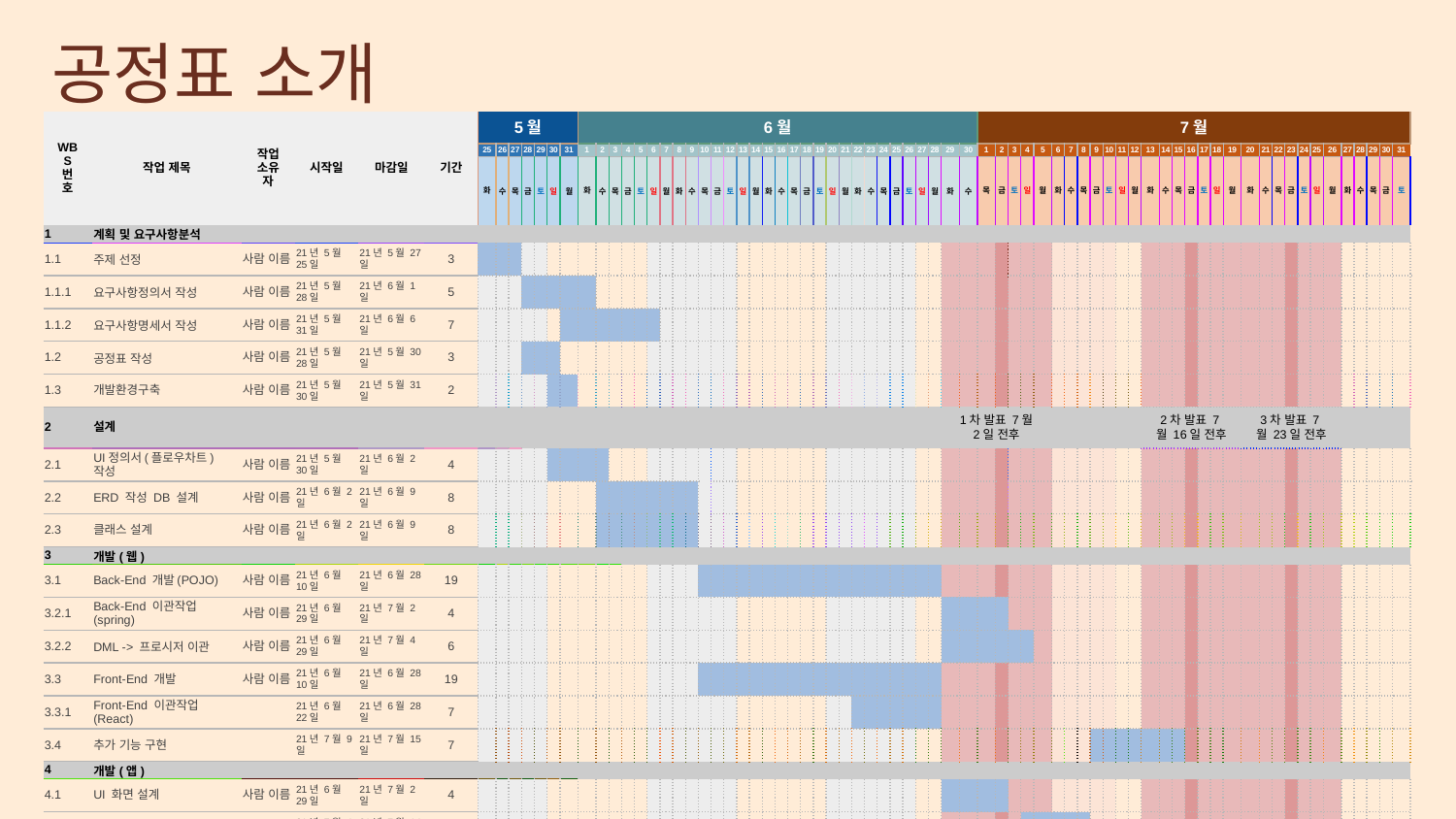

# 공정표 소개
| WBS 번호 | 작업 제목 | 작업 소유자 | 시작일 | 마감일 | 기간 | 5월 |  |  |  |  |  |  | 6월 |  |  |  |  |  |  |  |  |  |  |  |  |  |  |  |  |  |  |  |  |  |  |  |  |  |  |  |  |  | 7월 |  |  |  |  |  |  |  |  |  |  |  |  |  |  |  |  |  |  |  |  |  |  |  |  |  |  |  |  |  |  |
| --- | --- | --- | --- | --- | --- | --- | --- | --- | --- | --- | --- | --- | --- | --- | --- | --- | --- | --- | --- | --- | --- | --- | --- | --- | --- | --- | --- | --- | --- | --- | --- | --- | --- | --- | --- | --- | --- | --- | --- | --- | --- | --- | --- | --- | --- | --- | --- | --- | --- | --- | --- | --- | --- | --- | --- | --- | --- | --- | --- | --- | --- | --- | --- | --- | --- | --- | --- | --- | --- | --- | --- | --- | --- |
|  |  |  |  |  |  | 25 | 26 | 27 | 28 | 29 | 30 | 31 | 1 | 2 | 3 | 4 | 5 | 6 | 7 | 8 | 9 | 10 | 11 | 12 | 13 | 14 | 15 | 16 | 17 | 18 | 19 | 20 | 21 | 22 | 23 | 24 | 25 | 26 | 27 | 28 | 29 | 30 | 1 | 2 | 3 | 4 | 5 | 6 | 7 | 8 | 9 | 10 | 11 | 12 | 13 | 14 | 15 | 16 | 17 | 18 | 19 | 20 | 21 | 22 | 23 | 24 | 25 | 26 | 27 | 28 | 29 | 30 | 31 |
|  |  |  |  |  |  | 화 | 수 | 목 | 금 | 토 | 일 | 월 | 화 | 수 | 목 | 금 | 토 | 일 | 월 | 화 | 수 | 목 | 금 | 토 | 일 | 월 | 화 | 수 | 목 | 금 | 토 | 일 | 월 | 화 | 수 | 목 | 금 | 토 | 일 | 월 | 화 | 수 | 목 | 금 | 토 | 일 | 월 | 화 | 수 | 목 | 금 | 토 | 일 | 월 | 화 | 수 | 목 | 금 | 토 | 일 | 월 | 화 | 수 | 목 | 금 | 토 | 일 | 월 | 화 | 수 | 목 | 금 | 토 |
| 1 | 계획 및 요구사항분석 |  |  |  |  |  |  |  |  |  |  |  |  |  |  |  |  |  |  |  |  |  |  |  |  |  |  |  |  |  |  |  |  |  |  |  |  |  |  |  |  |  |  |  |  |  |  |  |  |  |  |  |  |  |  |  |  |  |  |  |  |  |  |  |  |  |  |  |  |  |  |  |  |
| 1.1 | 주제 선정 | 사람 이름 | 21년 5월 25일 | 21년 5월 27일 | 3 |  |  |  |  |  |  |  |  |  |  |  |  |  |  |  |  |  |  |  |  |  |  |  |  |  |  |  |  |  |  |  |  |  |  |  |  |  |  |  |  |  |  |  |  |  |  |  |  |  |  |  |  |  |  |  |  |  |  |  |  |  |  |  |  |  |  |  |  |
| 1.1.1 | 요구사항정의서 작성 | 사람 이름 | 21년 5월 28일 | 21년 6월 1일 | 5 |  |  |  |  |  |  |  |  |  |  |  |  |  |  |  |  |  |  |  |  |  |  |  |  |  |  |  |  |  |  |  |  |  |  |  |  |  |  |  |  |  |  |  |  |  |  |  |  |  |  |  |  |  |  |  |  |  |  |  |  |  |  |  |  |  |  |  |  |
| 1.1.2 | 요구사항명세서 작성 | 사람 이름 | 21년 5월 31일 | 21년 6월 6일 | 7 |  |  |  |  |  |  |  |  |  |  |  |  |  |  |  |  |  |  |  |  |  |  |  |  |  |  |  |  |  |  |  |  |  |  |  |  |  |  |  |  |  |  |  |  |  |  |  |  |  |  |  |  |  |  |  |  |  |  |  |  |  |  |  |  |  |  |  |  |
| 1.2 | 공정표 작성 | 사람 이름 | 21년 5월 28일 | 21년 5월 30일 | 3 |  |  |  |  |  |  |  |  |  |  |  |  |  |  |  |  |  |  |  |  |  |  |  |  |  |  |  |  |  |  |  |  |  |  |  |  |  |  |  |  |  |  |  |  |  |  |  |  |  |  |  |  |  |  |  |  |  |  |  |  |  |  |  |  |  |  |  |  |
| 1.3 | 개발환경구축 | 사람 이름 | 21년 5월 30일 | 21년 5월 31일 | 2 |  |  |  |  |  |  |  |  |  |  |  |  |  |  |  |  |  |  |  |  |  |  |  |  |  |  |  |  |  |  |  |  |  |  |  |  |  |  |  |  |  |  |  |  |  |  |  |  |  |  |  |  |  |  |  |  |  |  |  |  |  |  |  |  |  |  |  |  |
| 2 | 설계 |  |  |  |  |  |  |  |  |  |  |  |  |  |  |  |  |  |  |  |  |  |  |  |  |  |  |  |  |  |  |  |  |  |  |  |  |  |  |  | 1차 발표 7월 2일 전후 |  |  |  |  |  |  |  |  |  |  |  |  |  | 2차 발표 7월 16일 전후 |  |  |  |  |  |  | 3차 발표 7월 23일 전후 |  |  |  |  |  |  |  |  |  |  |  |
| 2.1 | UI정의서(플로우차트) 작성 | 사람 이름 | 21년 5월 30일 | 21년 6월 2일 | 4 |  |  |  |  |  |  |  |  |  |  |  |  |  |  |  |  |  |  |  |  |  |  |  |  |  |  |  |  |  |  |  |  |  |  |  |  |  |  |  |  |  |  |  |  |  |  |  |  |  |  |  |  |  |  |  |  |  |  |  |  |  |  |  |  |  |  |  |  |
| 2.2 | ERD 작성 DB 설계 | 사람 이름 | 21년 6월 2일 | 21년 6월 9일 | 8 |  |  |  |  |  |  |  |  |  |  |  |  |  |  |  |  |  |  |  |  |  |  |  |  |  |  |  |  |  |  |  |  |  |  |  |  |  |  |  |  |  |  |  |  |  |  |  |  |  |  |  |  |  |  |  |  |  |  |  |  |  |  |  |  |  |  |  |  |
| 2.3 | 클래스 설계 | 사람 이름 | 21년 6월 2일 | 21년 6월 9일 | 8 |  |  |  |  |  |  |  |  |  |  |  |  |  |  |  |  |  |  |  |  |  |  |  |  |  |  |  |  |  |  |  |  |  |  |  |  |  |  |  |  |  |  |  |  |  |  |  |  |  |  |  |  |  |  |  |  |  |  |  |  |  |  |  |  |  |  |  |  |
| 3 | 개발(웹) |  |  |  |  |  |  |  |  |  |  |  |  |  |  |  |  |  |  |  |  |  |  |  |  |  |  |  |  |  |  |  |  |  |  |  |  |  |  |  |  |  |  |  |  |  |  |  |  |  |  |  |  |  |  |  |  |  |  |  |  |  |  |  |  |  |  |  |  |  |  |  |  |
| 3.1 | Back-End 개발(POJO) | 사람 이름 | 21년 6월 10일 | 21년 6월 28일 | 19 |  |  |  |  |  |  |  |  |  |  |  |  |  |  |  |  |  |  |  |  |  |  |  |  |  |  |  |  |  |  |  |  |  |  |  |  |  |  |  |  |  |  |  |  |  |  |  |  |  |  |  |  |  |  |  |  |  |  |  |  |  |  |  |  |  |  |  |  |
| 3.2.1 | Back-End 이관작업(spring) | 사람 이름 | 21년 6월 29일 | 21년 7월 2일 | 4 |  |  |  |  |  |  |  |  |  |  |  |  |  |  |  |  |  |  |  |  |  |  |  |  |  |  |  |  |  |  |  |  |  |  |  |  |  |  |  |  |  |  |  |  |  |  |  |  |  |  |  |  |  |  |  |  |  |  |  |  |  |  |  |  |  |  |  |  |
| 3.2.2 | DML -> 프로시저 이관 | 사람 이름 | 21년 6월 29일 | 21년 7월 4일 | 6 |  |  |  |  |  |  |  |  |  |  |  |  |  |  |  |  |  |  |  |  |  |  |  |  |  |  |  |  |  |  |  |  |  |  |  |  |  |  |  |  |  |  |  |  |  |  |  |  |  |  |  |  |  |  |  |  |  |  |  |  |  |  |  |  |  |  |  |  |
| 3.3 | Front-End 개발 | 사람 이름 | 21년 6월 10일 | 21년 6월 28일 | 19 |  |  |  |  |  |  |  |  |  |  |  |  |  |  |  |  |  |  |  |  |  |  |  |  |  |  |  |  |  |  |  |  |  |  |  |  |  |  |  |  |  |  |  |  |  |  |  |  |  |  |  |  |  |  |  |  |  |  |  |  |  |  |  |  |  |  |  |  |
| 3.3.1 | Front-End 이관작업(React) |  | 21년 6월 22일 | 21년 6월 28일 | 7 |  |  |  |  |  |  |  |  |  |  |  |  |  |  |  |  |  |  |  |  |  |  |  |  |  |  |  |  |  |  |  |  |  |  |  |  |  |  |  |  |  |  |  |  |  |  |  |  |  |  |  |  |  |  |  |  |  |  |  |  |  |  |  |  |  |  |  |  |
| 3.4 | 추가 기능 구현 |  | 21년 7월 9일 | 21년 7월 15일 | 7 |  |  |  |  |  |  |  |  |  |  |  |  |  |  |  |  |  |  |  |  |  |  |  |  |  |  |  |  |  |  |  |  |  |  |  |  |  |  |  |  |  |  |  |  |  |  |  |  |  |  |  |  |  |  |  |  |  |  |  |  |  |  |  |  |  |  |  |  |
| 4 | 개발(앱) |  |  |  |  |  |  |  |  |  |  |  |  |  |  |  |  |  |  |  |  |  |  |  |  |  |  |  |  |  |  |  |  |  |  |  |  |  |  |  |  |  |  |  |  |  |  |  |  |  |  |  |  |  |  |  |  |  |  |  |  |  |  |  |  |  |  |  |  |  |  |  |  |
| 4.1 | UI 화면 설계 | 사람 이름 | 21년 6월 29일 | 21년 7월 2일 | 4 |  |  |  |  |  |  |  |  |  |  |  |  |  |  |  |  |  |  |  |  |  |  |  |  |  |  |  |  |  |  |  |  |  |  |  |  |  |  |  |  |  |  |  |  |  |  |  |  |  |  |  |  |  |  |  |  |  |  |  |  |  |  |  |  |  |  |  |  |
| 4.2 | 앱 구현 | 사람 이름 | 21년 7월 4일 | 21년 7월 14일 | 11 |  |  |  |  |  |  |  |  |  |  |  |  |  |  |  |  |  |  |  |  |  |  |  |  |  |  |  |  |  |  |  |  |  |  |  |  |  |  |  |  |  |  |  |  |  |  |  |  |  |  |  |  |  |  |  |  |  |  |  |  |  |  |  |  |  |  |  |  |